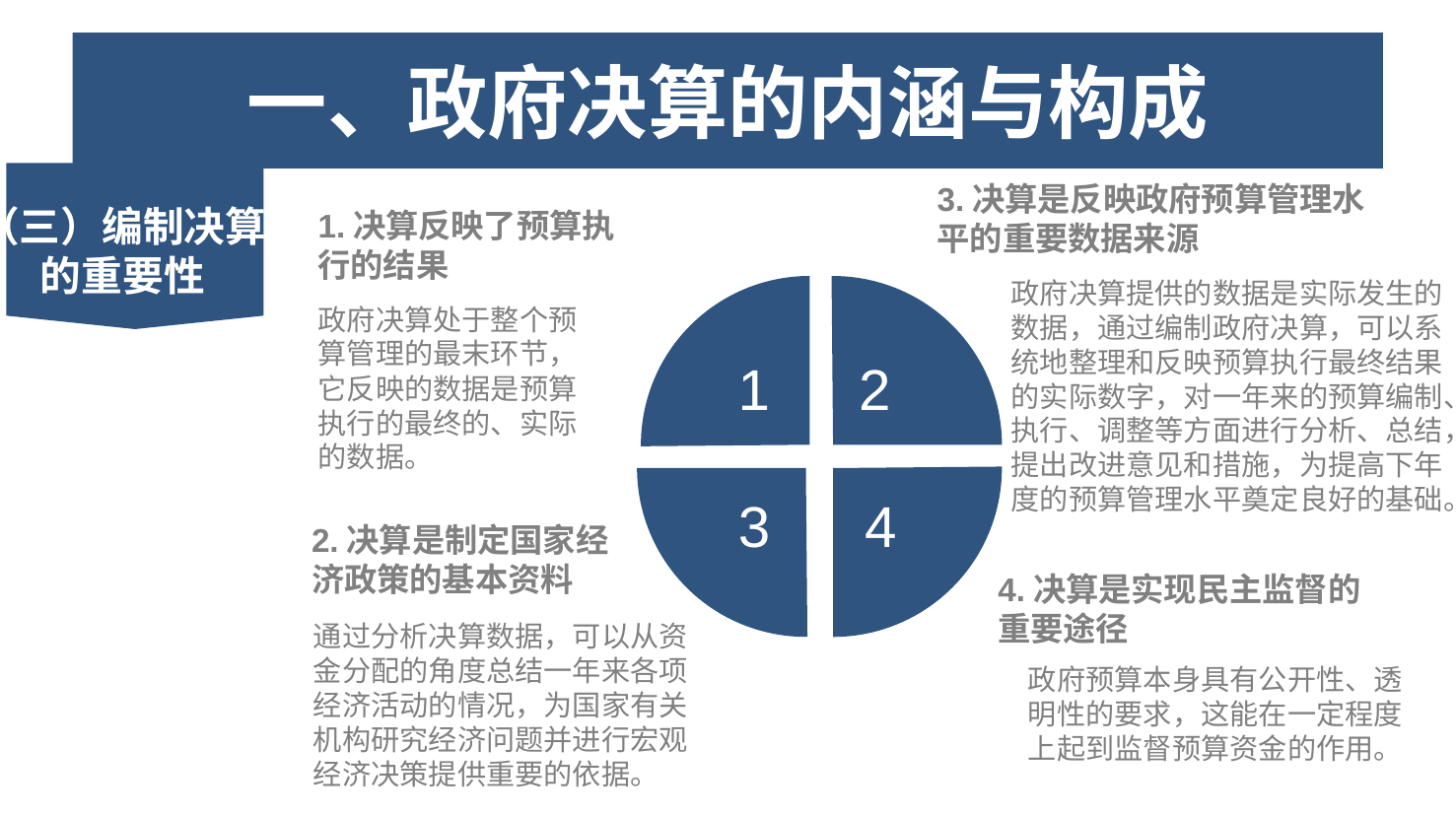

单击添加标题
一、政府决算的内涵与构成

3.决算是反映政府预算管理水平的重要数据来源
政府决算提供的数据是实际发生的数据，通过编制政府决算，可以系统地整理和反映预算执行最终结果的实际数字，对一年来的预算编制、执行、调整等方面进行分析、总结，提出改进意见和措施，为提高下年度的预算管理水平奠定良好的基础。
（三）编制决算的重要性
1.决算反映了预算执行的结果
政府决算处于整个预算管理的最末环节，它反映的数据是预算执行的最终的、实际的数据。

1
2
3
4
2.决算是制定国家经济政策的基本资料
通过分析决算数据，可以从资金分配的角度总结一年来各项经济活动的情况，为国家有关机构研究经济问题并进行宏观经济决策提供重要的依据。
4.决算是实现民主监督的重要途径
政府预算本身具有公开性、透明性的要求，这能在一定程度上起到监督预算资金的作用。